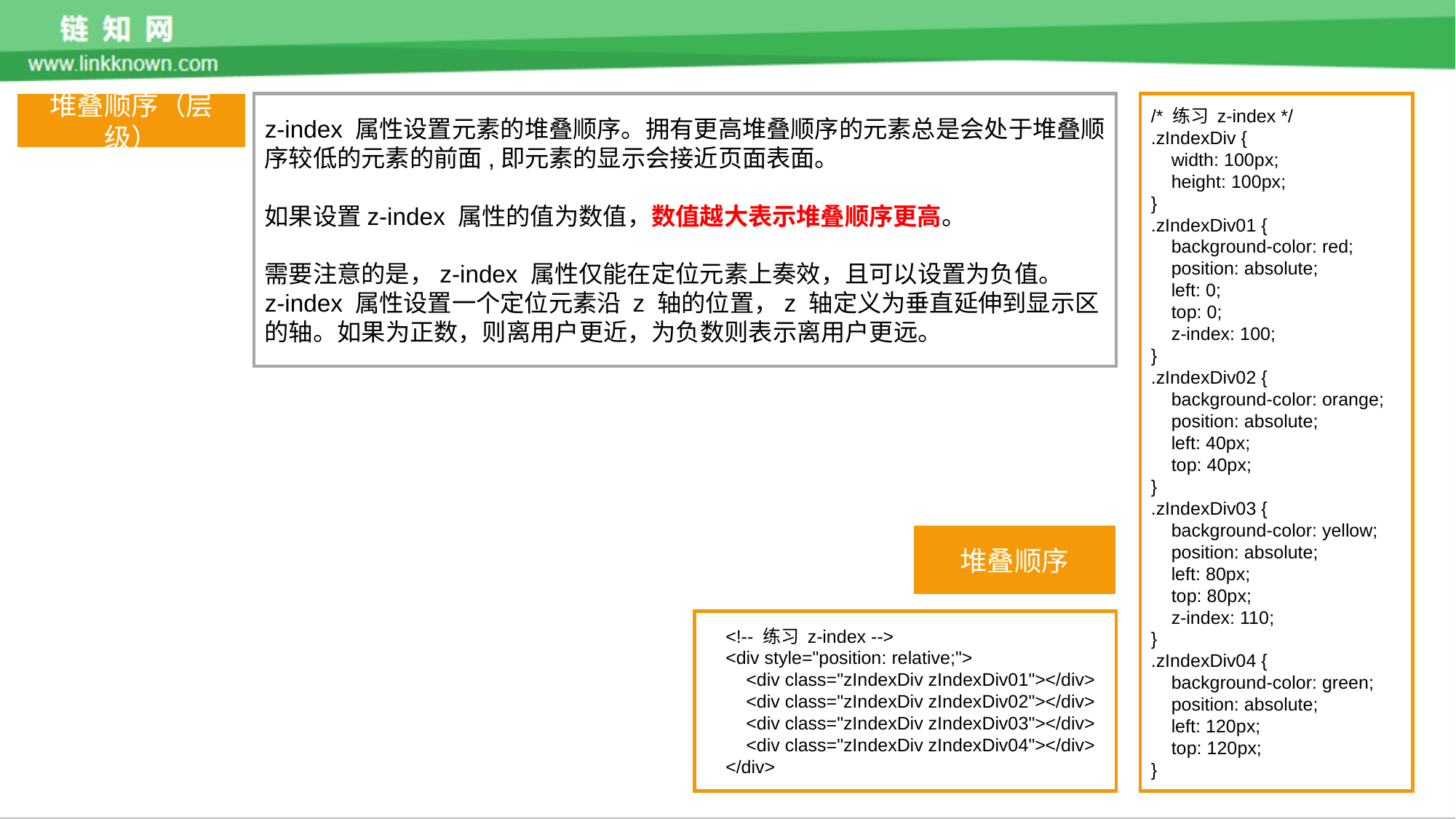

堆叠顺序（层级）
z-index 属性设置元素的堆叠顺序。拥有更高堆叠顺序的元素总是会处于堆叠顺序较低的元素的前面,即元素的显示会接近页面表面。

如果设置z-index 属性的值为数值，数值越大表示堆叠顺序更高。

需要注意的是，z-index 属性仅能在定位元素上奏效，且可以设置为负值。
z-index 属性设置一个定位元素沿 z 轴的位置，z 轴定义为垂直延伸到显示区的轴。如果为正数，则离用户更近，为负数则表示离用户更远。
/* 练习 z-index */
.zIndexDiv {
    width: 100px;
    height: 100px;
}
.zIndexDiv01 {
    background-color: red;
    position: absolute;
    left: 0;
    top: 0;
    z-index: 100;
}
.zIndexDiv02 {
    background-color: orange;
    position: absolute;
    left: 40px;
    top: 40px;
}
.zIndexDiv03 {
    background-color: yellow;
    position: absolute;
    left: 80px;
    top: 80px;
    z-index: 110;
}
.zIndexDiv04 {
    background-color: green;
    position: absolute;
    left: 120px;
    top: 120px;
}
堆叠顺序
    <!-- 练习 z-index -->
    <div style="position: relative;">
        <div class="zIndexDiv zIndexDiv01"></div>
        <div class="zIndexDiv zIndexDiv02"></div>
        <div class="zIndexDiv zIndexDiv03"></div>
        <div class="zIndexDiv zIndexDiv04"></div>
    </div>